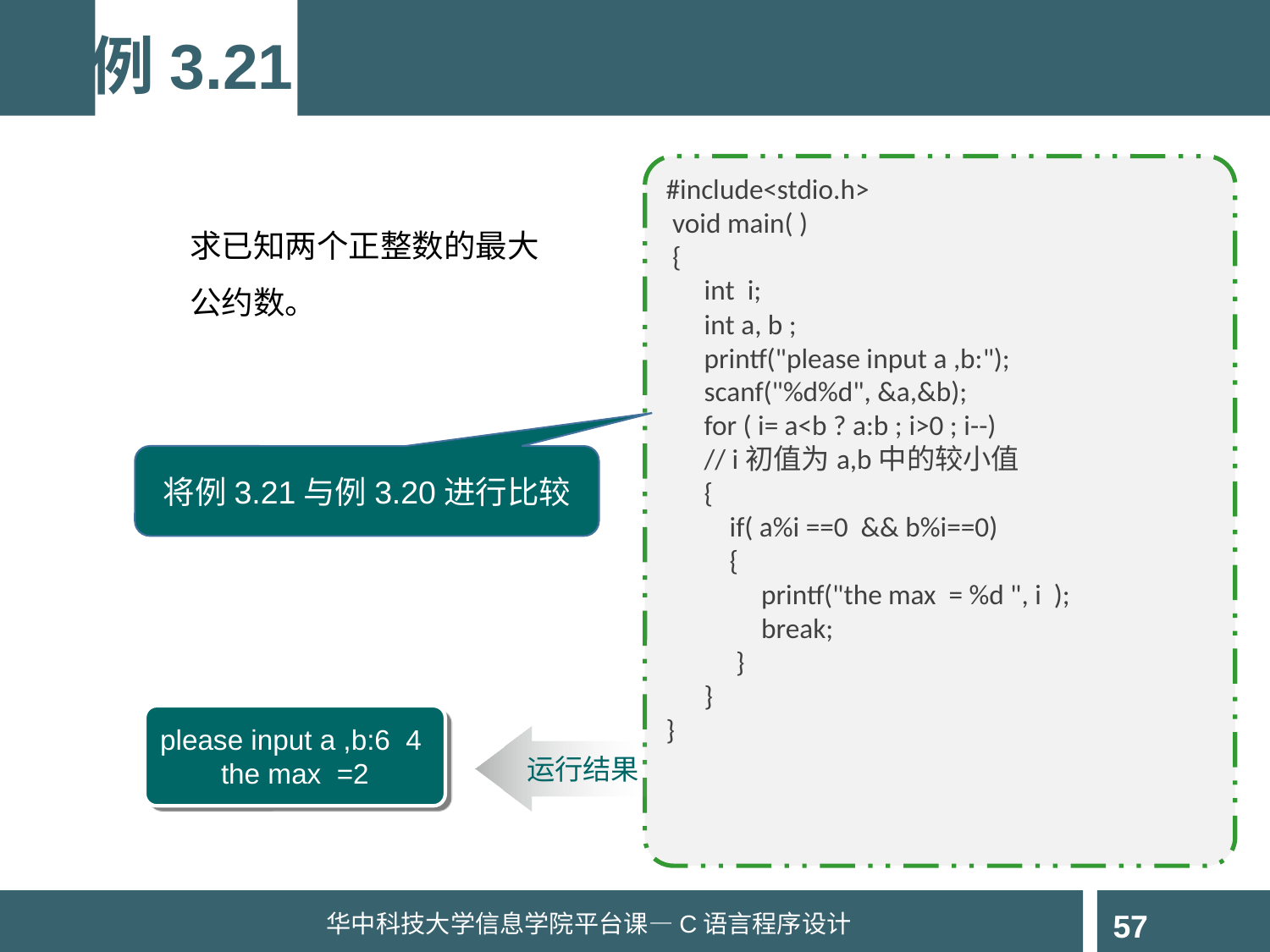

例3.21
#include<stdio.h>
 void main( )
 {
      int  i;
      int a, b ;
      printf("please input a ,b:");
      scanf("%d%d", &a,&b);
      for ( i= a<b ? a:b ; i>0 ; i--)
      // i初值为a,b中的较小值
      {
          if( a%i ==0  && b%i==0)
          {
               printf("the max  = %d ", i  );
               break;
           }
      }
}
求已知两个正整数的最大公约数。

将例3.21与例3.20进行比较
please input a ,b:6  4
the max  =2
运行结果